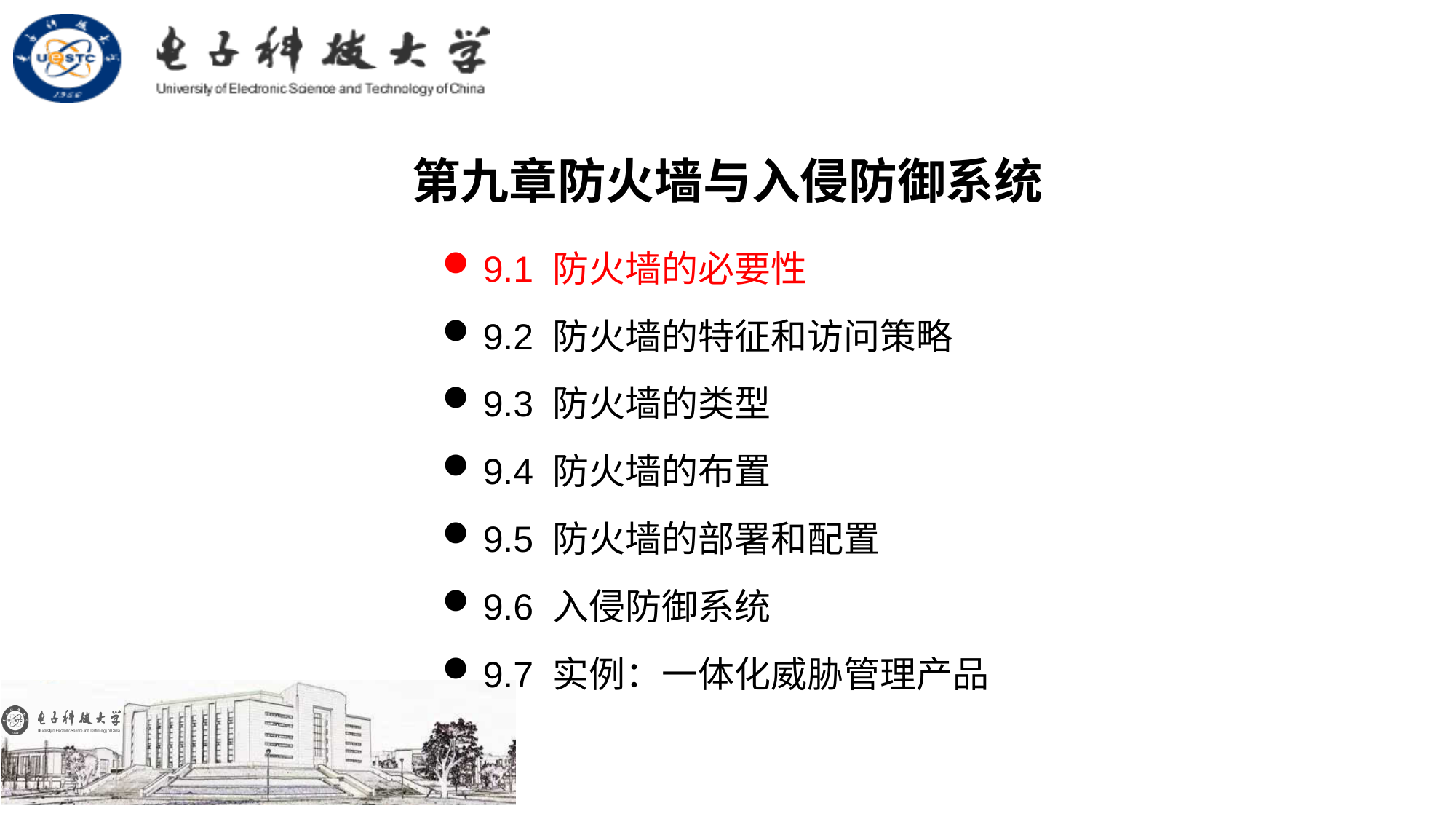

第九章防火墙与入侵防御系统
9.1 防火墙的必要性
9.2 防火墙的特征和访问策略
9.3 防火墙的类型
9.4 防火墙的布置
9.5 防火墙的部署和配置
9.6 入侵防御系统
9.7 实例：一体化威胁管理产品